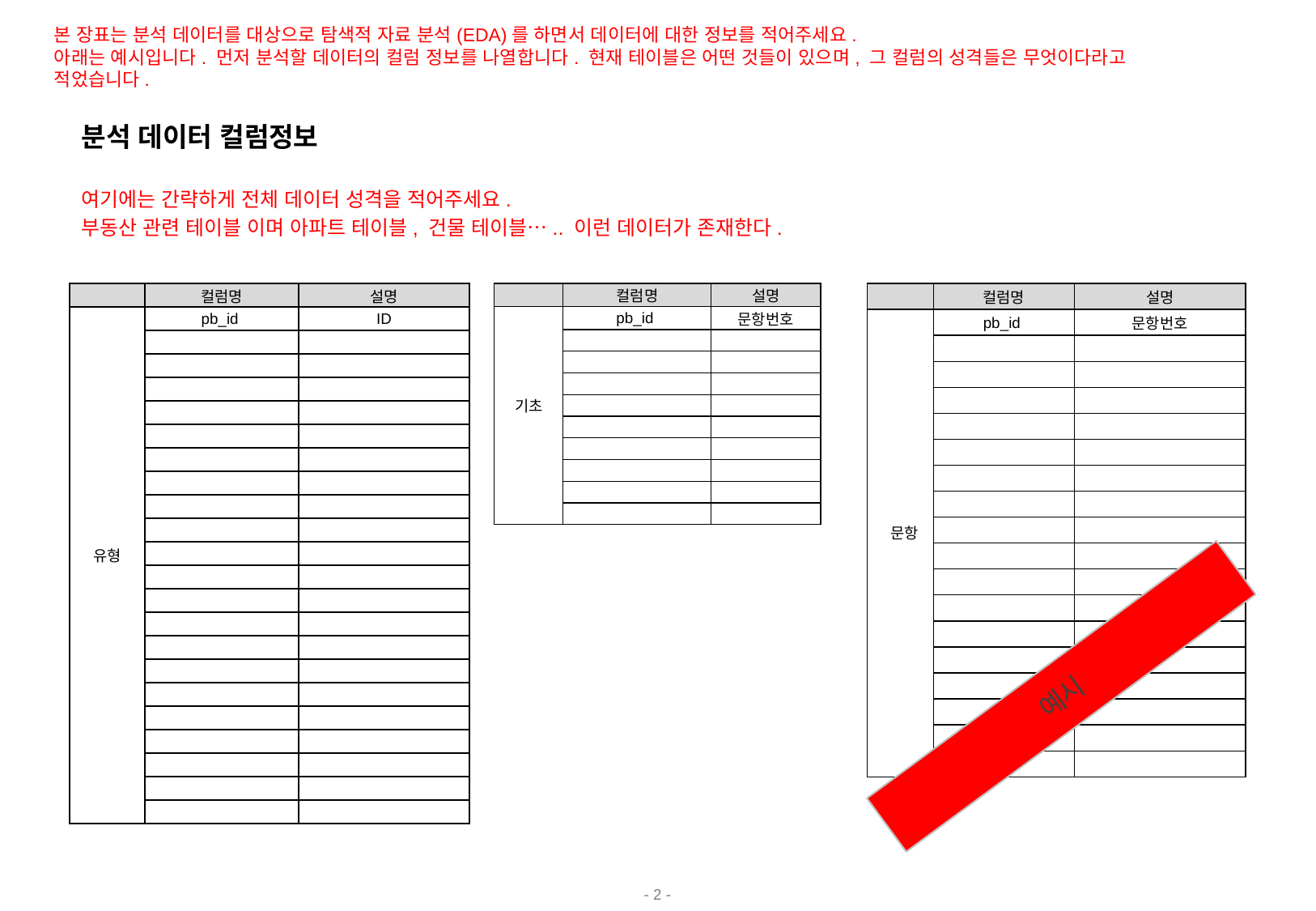

본 장표는 분석 데이터를 대상으로 탐색적 자료 분석(EDA)를 하면서 데이터에 대한 정보를 적어주세요.
아래는 예시입니다. 먼저 분석할 데이터의 컬럼 정보를 나열합니다. 현재 테이블은 어떤 것들이 있으며, 그 컬럼의 성격들은 무엇이다라고
적었습니다.
# 5-2. 수학의 달인 데이터 분석
분석 데이터 컬럼정보
여기에는 간략하게 전체 데이터 성격을 적어주세요.
부동산 관련 테이블 이며 아파트 테이블, 건물 테이블….. 이런 데이터가 존재한다.
|  | 컬럼명 | 설명 |
| --- | --- | --- |
| 유형 | pb\_id | ID |
|  |  |  |
|  |  |  |
|  |  |  |
|  |  |  |
|  |  |  |
|  |  |  |
|  |  |  |
|  |  |  |
|  |  |  |
|  |  |  |
|  |  |  |
|  |  |  |
|  |  |  |
|  |  |  |
|  |  |  |
|  |  |  |
|  |  |  |
|  |  |  |
|  |  |  |
|  |  |  |
|  |  |  |
|  | 컬럼명 | 설명 |
| --- | --- | --- |
| 기초 | pb\_id | 문항번호 |
|  |  |  |
|  |  |  |
|  |  |  |
|  |  |  |
|  |  |  |
|  |  |  |
|  |  |  |
|  |  |  |
|  |  |  |
|  | 컬럼명 | 설명 |
| --- | --- | --- |
| 문항 | pb\_id | 문항번호 |
|  |  |  |
|  |  |  |
|  |  |  |
|  |  |  |
|  |  |  |
|  |  |  |
|  |  |  |
|  |  |  |
|  |  |  |
|  |  |  |
|  |  |  |
|  |  |  |
|  |  |  |
|  |  |  |
|  |  |  |
|  |  |  |
|  |  |  |
예시